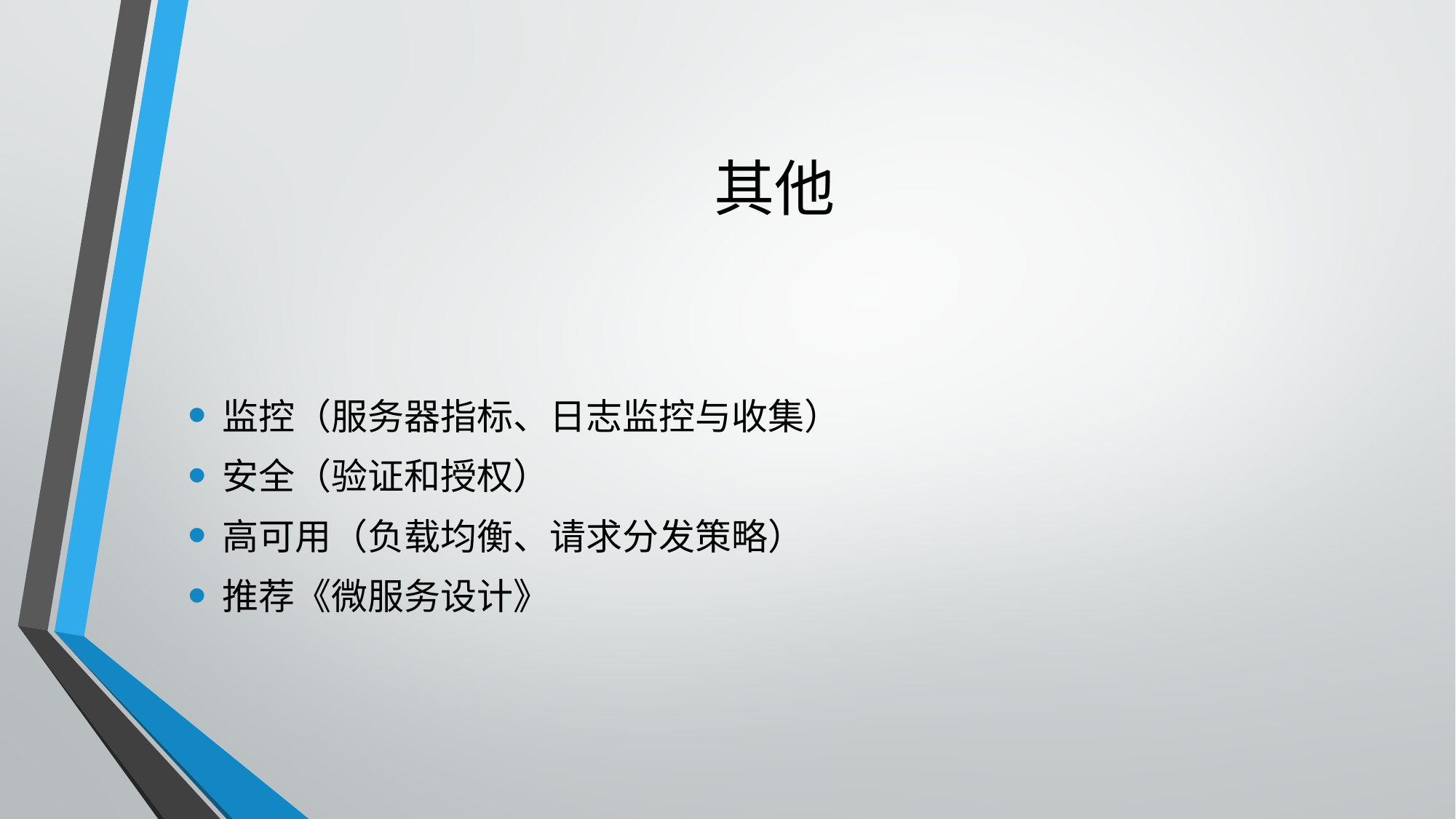

# 其他
监控（服务器指标、日志监控与收集）
安全（验证和授权）
高可用（负载均衡、请求分发策略）
推荐《微服务设计》